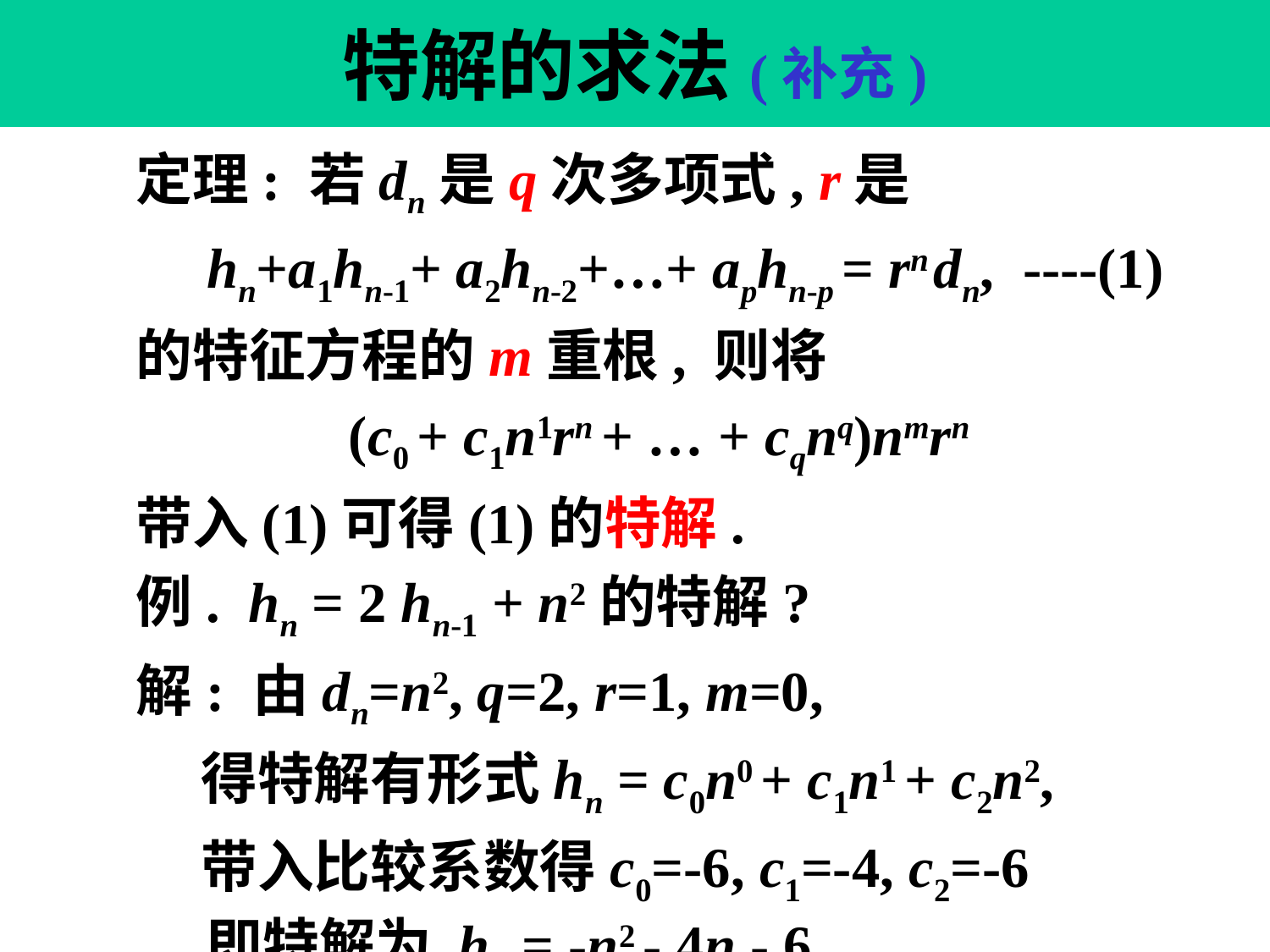

# 特解的求法(补充)
定理: 若dn是q次多项式, r是
     hn+a1hn-1+ a2hn-2+…+ aphn-p = rn dn,  ----(1)
的特征方程的m重根, 则将
               (c0 + c1n1rn + … + cqnq)nmrn
带入(1)可得(1)的特解.
例.  hn = 2 hn-1 + n2的特解?
解: 由dn=n2, q=2, r=1, m=0,
    得特解有形式hn = c0n0 + c1n1 + c2n2,
    带入比较系数得c0=-6, c1=-4, c2=-6
    即特解为 hn = -n2 - 4n - 6.